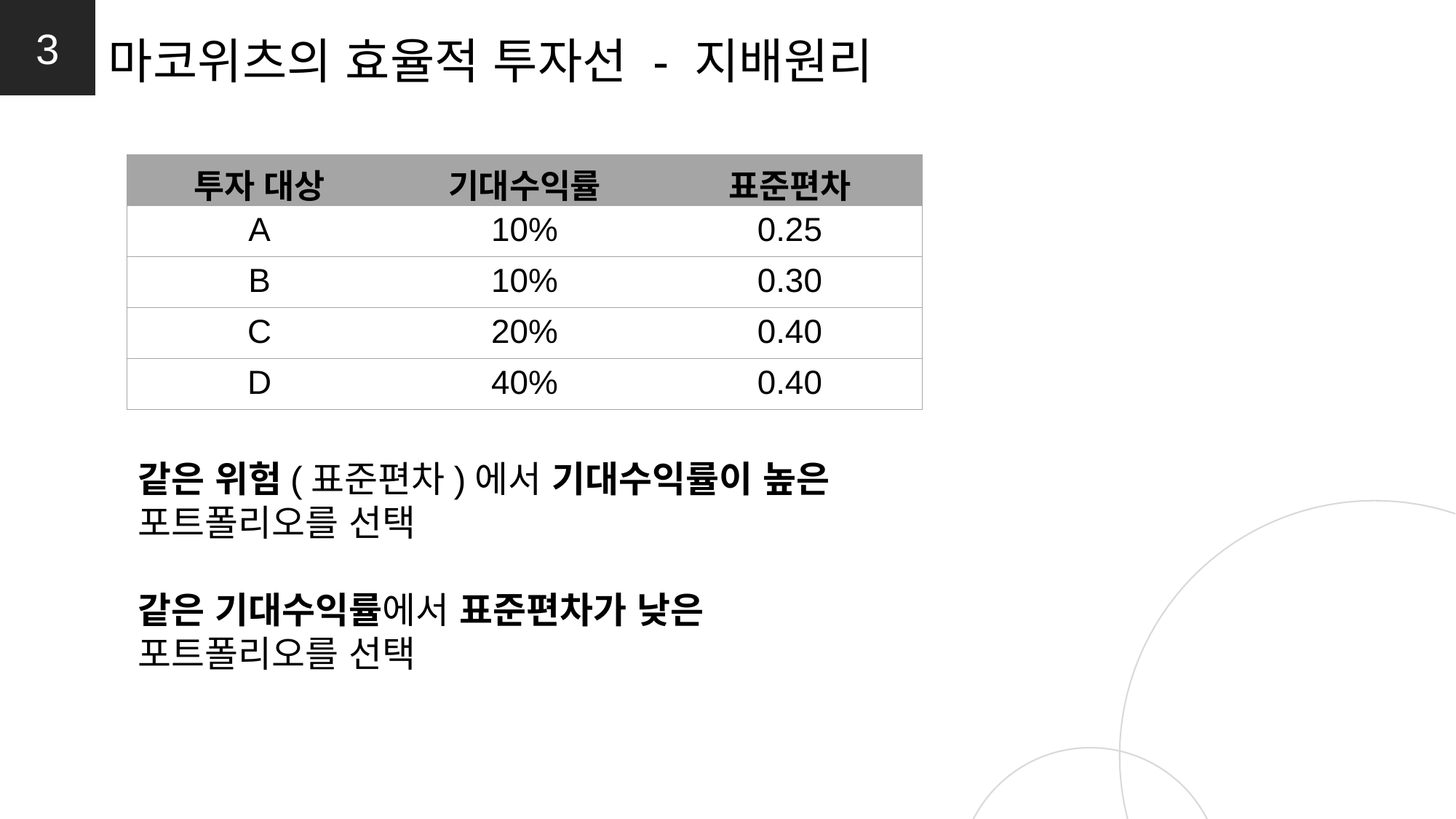

3
마코위츠의 효율적 투자선 - 지배원리
| 투자 대상 | 기대수익률 | 표준편차 |
| --- | --- | --- |
| A | 10% | 0.25 |
| B | 10% | 0.30 |
| C | 20% | 0.40 |
| D | 40% | 0.40 |
같은 위험(표준편차)에서 기대수익률이 높은 포트폴리오를 선택

같은 기대수익률에서 표준편차가 낮은 포트폴리오를 선택